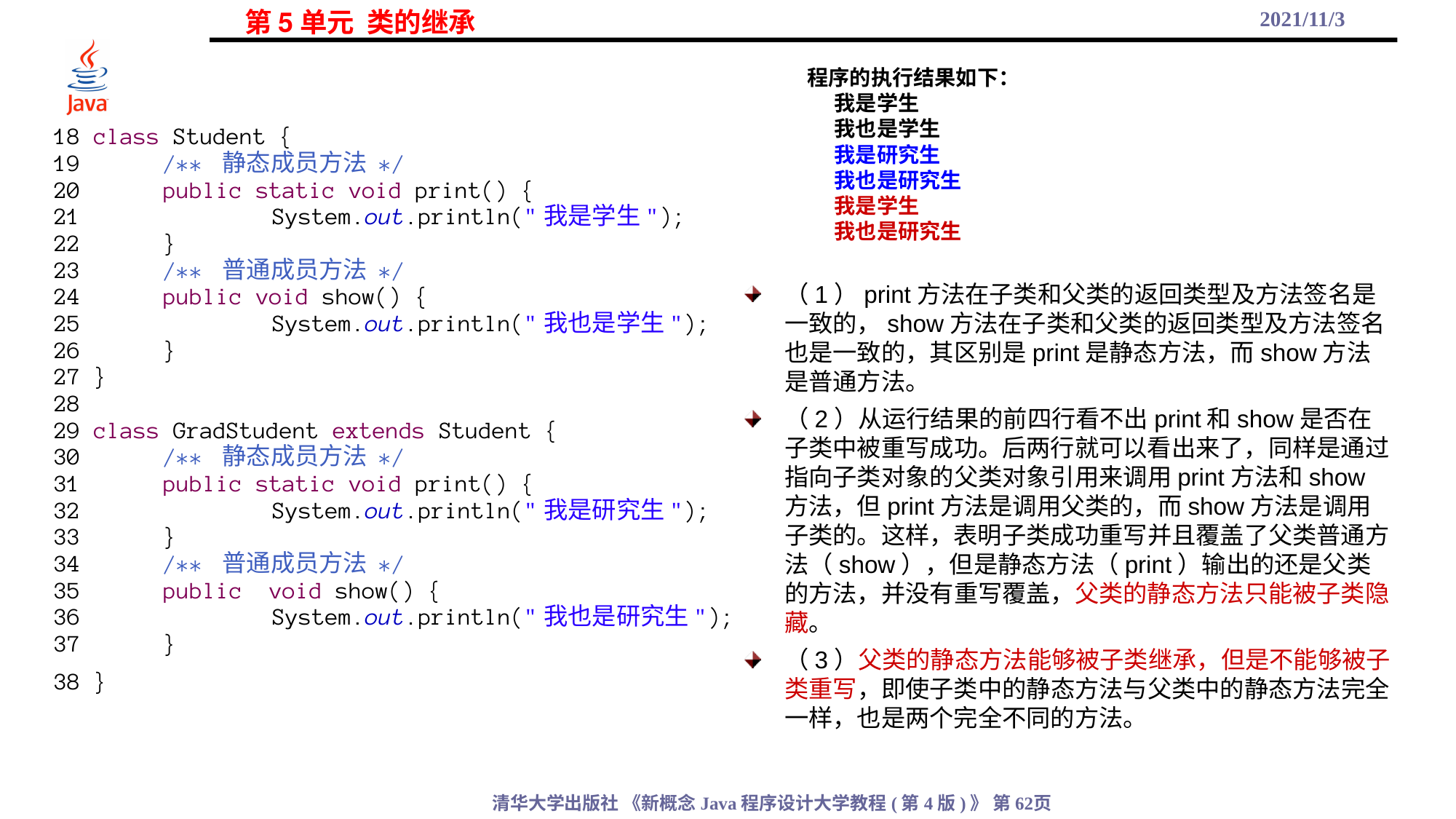

2021/11/3
程序的执行结果如下：
我是学生
我也是学生
我是研究生
我也是研究生
我是学生
我也是研究生
18 class Student {
19	/** 静态成员方法 */
20	public static void print() {
21		System.out.println("我是学生");
22	}
23	/** 普通成员方法 */
24	public void show() {
25		System.out.println("我也是学生");
26	}
27 }
28
29 class GradStudent extends Student {
30	/** 静态成员方法 */
31	public static void print() {
32		System.out.println("我是研究生");
33	}
34	/** 普通成员方法 */
35	public  void show() {
36		System.out.println("我也是研究生");
37	}
38 }
（1）print方法在子类和父类的返回类型及方法签名是一致的，show方法在子类和父类的返回类型及方法签名也是一致的，其区别是print是静态方法，而show方法是普通方法。
（2）从运行结果的前四行看不出print和show是否在子类中被重写成功。后两行就可以看出来了，同样是通过指向子类对象的父类对象引用来调用print方法和show方法，但print方法是调用父类的，而show方法是调用子类的。这样，表明子类成功重写并且覆盖了父类普通方法（show），但是静态方法（print）输出的还是父类的方法，并没有重写覆盖，父类的静态方法只能被子类隐藏。
（3）父类的静态方法能够被子类继承，但是不能够被子类重写，即使子类中的静态方法与父类中的静态方法完全一样，也是两个完全不同的方法。